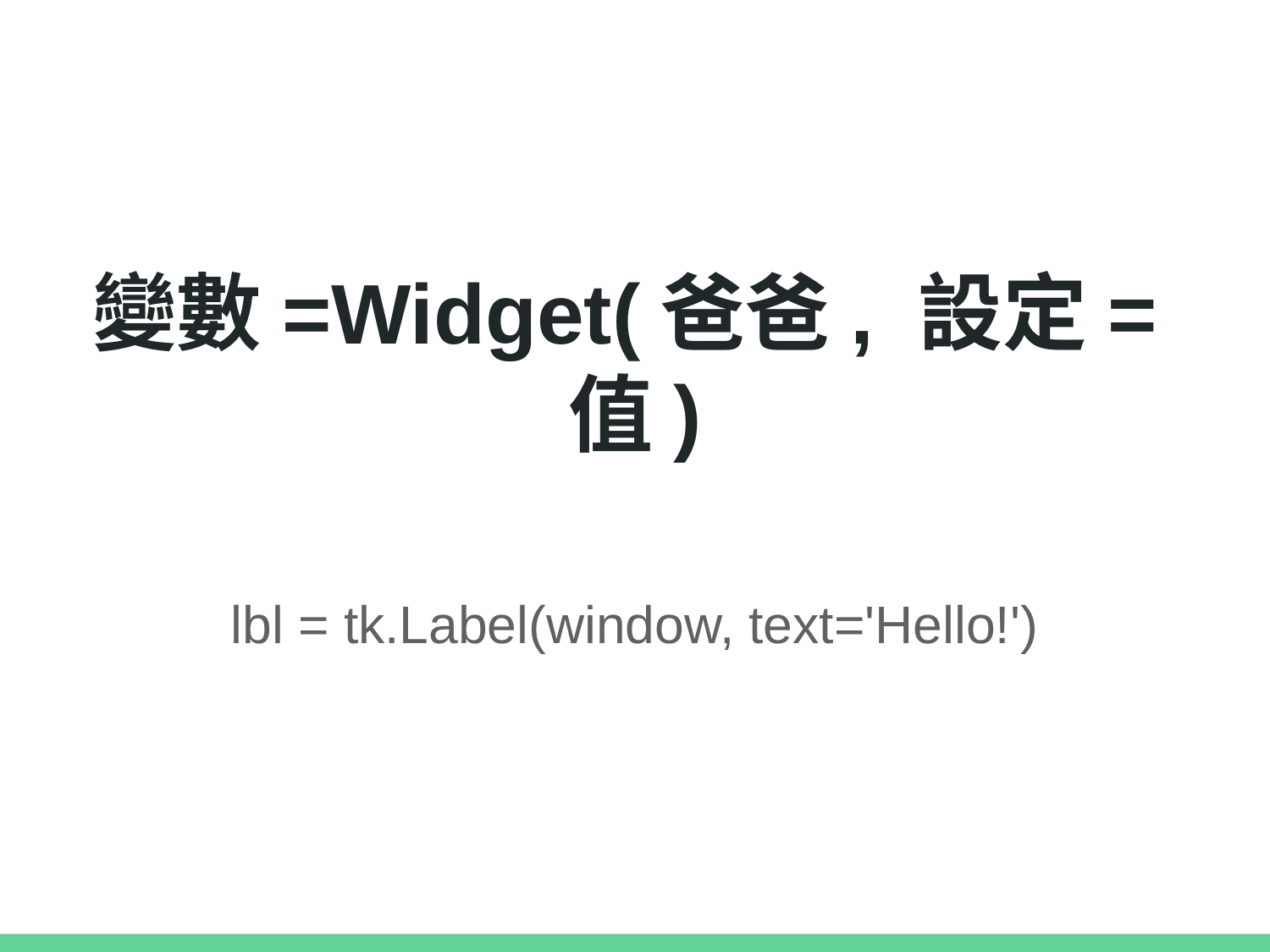

# 變數=Widget(爸爸, 設定=值)
lbl = tk.Label(window, text='Hello!')